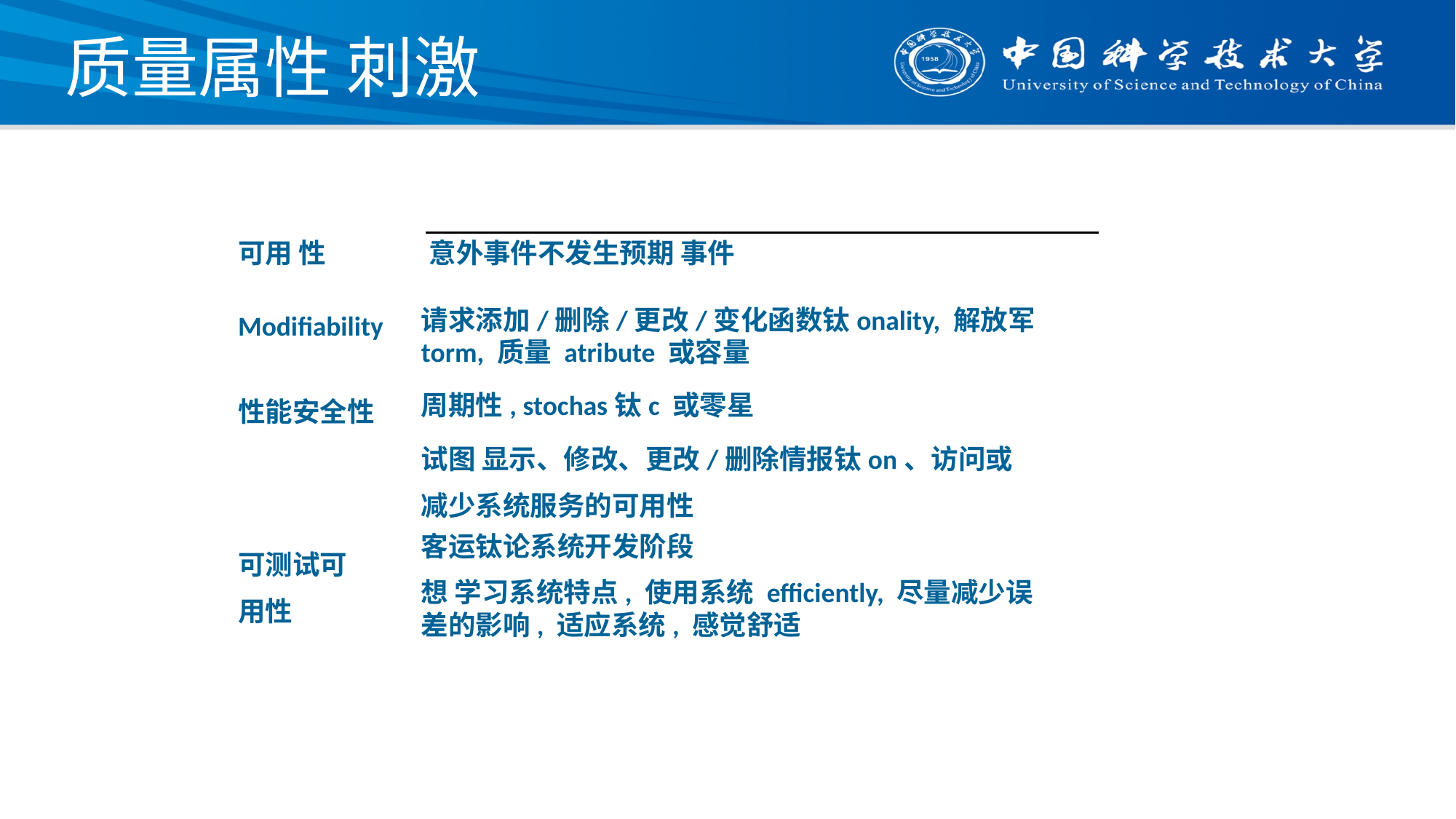

# 质量属性 刺激

可用 性
意外事件不发生预期 事件
请求添加/删除/更改/变化函数钛onality, 解放军torm, 质量 atribute 或容量
周期性, stochas钛c 或零星
试图 显示、修改、更改/删除情报钛on、访问或 减少系统服务的可用性
客运钛论系统开发阶段
想 学习系统特点, 使用系统 eﬃciently, 尽量减少误差的影响, 适应系统, 感觉舒适
Modiﬁability
性能安全性
可测试可用性